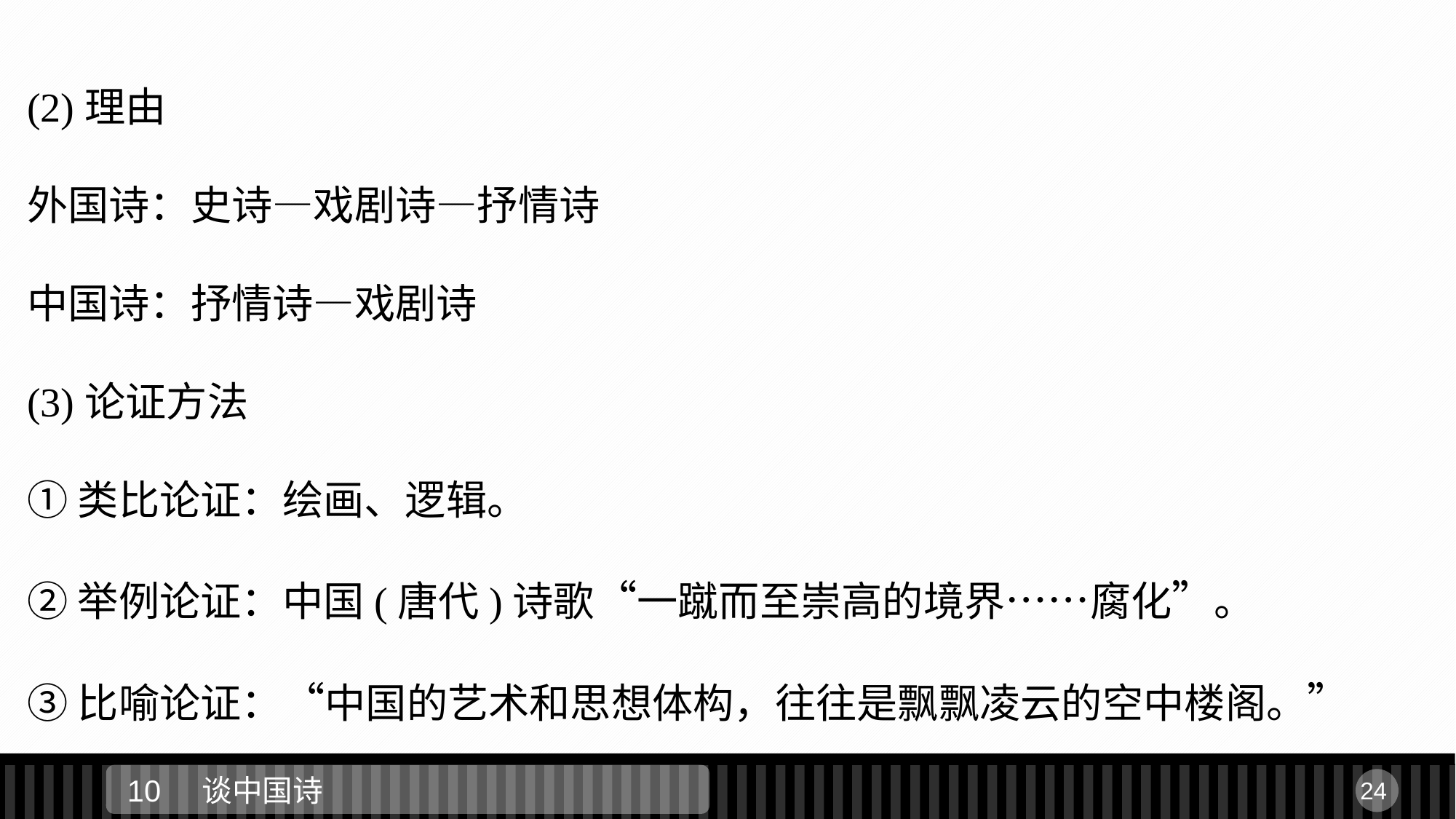

(2)理由
外国诗：史诗—戏剧诗—抒情诗
中国诗：抒情诗—戏剧诗
(3)论证方法
①类比论证：绘画、逻辑。
②举例论证：中国(唐代)诗歌“一蹴而至崇高的境界……腐化”。
③比喻论证：“中国的艺术和思想体构，往往是飘飘凌云的空中楼阁。”